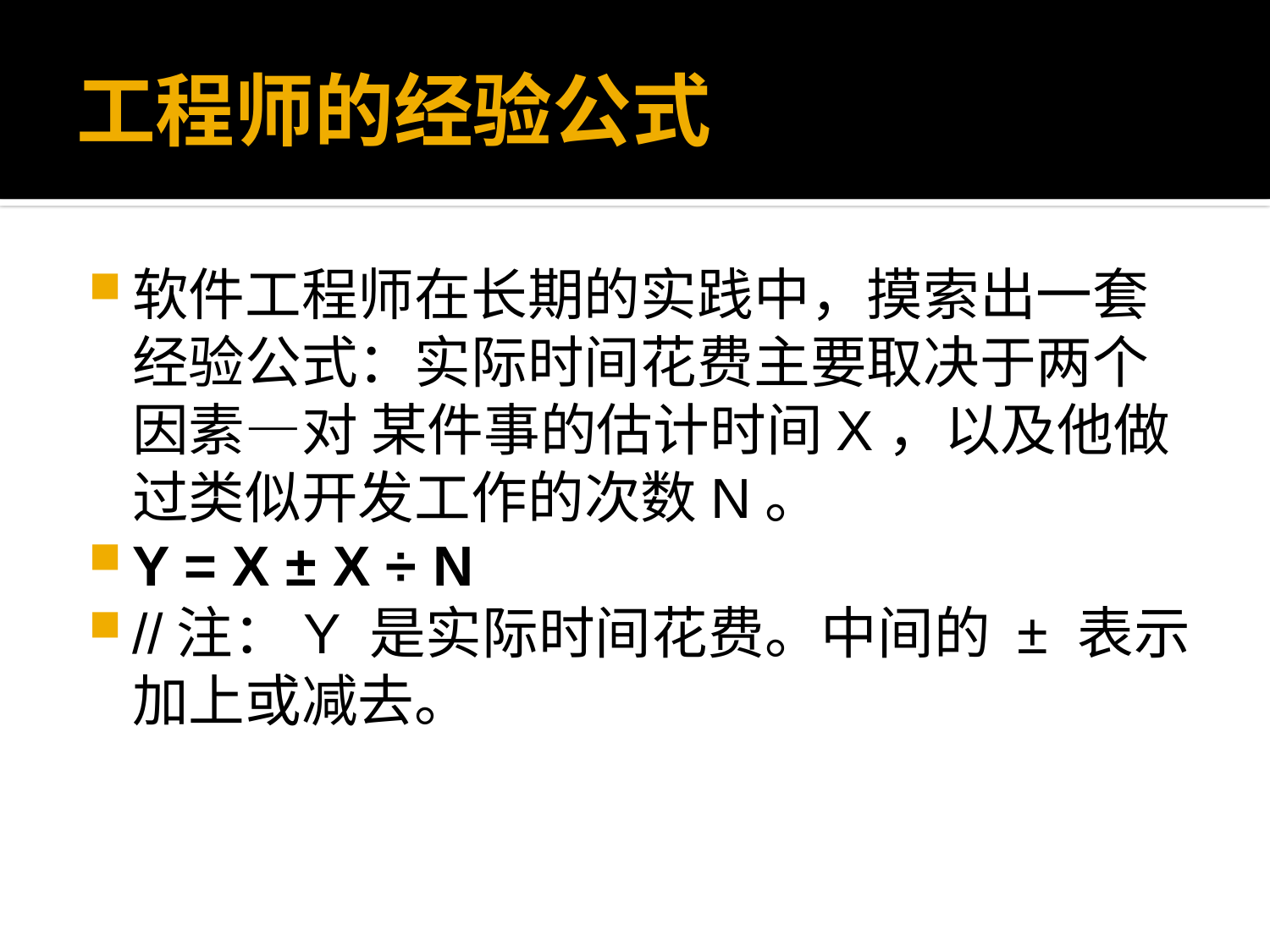

# 工程师的经验公式
软件工程师在长期的实践中，摸索出一套经验公式：实际时间花费主要取决于两个因素—对 某件事的估计时间X，以及他做过类似开发工作的次数N。
Y = X ± X ÷ N
//注：Y 是实际时间花费。中间的 ± 表示加上或减去。